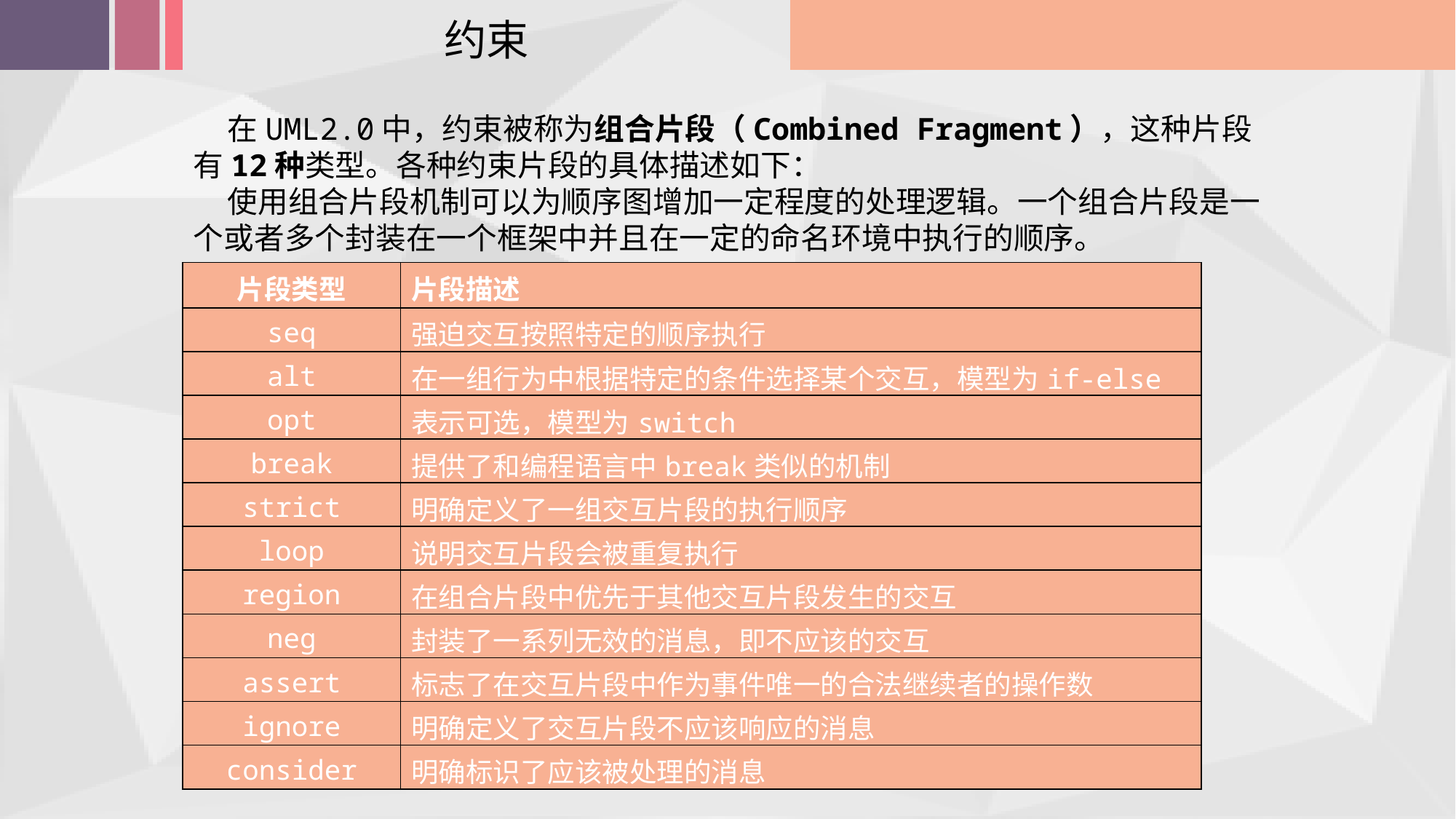

约束
    在UML2.0中，约束被称为组合片段（Combined Fragment），这种片段有12种类型。各种约束片段的具体描述如下：
    使用组合片段机制可以为顺序图增加一定程度的处理逻辑。一个组合片段是一个或者多个封装在一个框架中并且在一定的命名环境中执行的顺序。
| 片段类型 | 片段描述 |
| --- | --- |
| seq | 强迫交互按照特定的顺序执行 |
| alt | 在一组行为中根据特定的条件选择某个交互，模型为if-else |
| opt | 表示可选，模型为switch |
| break | 提供了和编程语言中break类似的机制 |
| strict | 明确定义了一组交互片段的执行顺序 |
| loop | 说明交互片段会被重复执行 |
| region | 在组合片段中优先于其他交互片段发生的交互 |
| neg | 封装了一系列无效的消息，即不应该的交互 |
| assert | 标志了在交互片段中作为事件唯一的合法继续者的操作数 |
| ignore | 明确定义了交互片段不应该响应的消息 |
| consider | 明确标识了应该被处理的消息 |